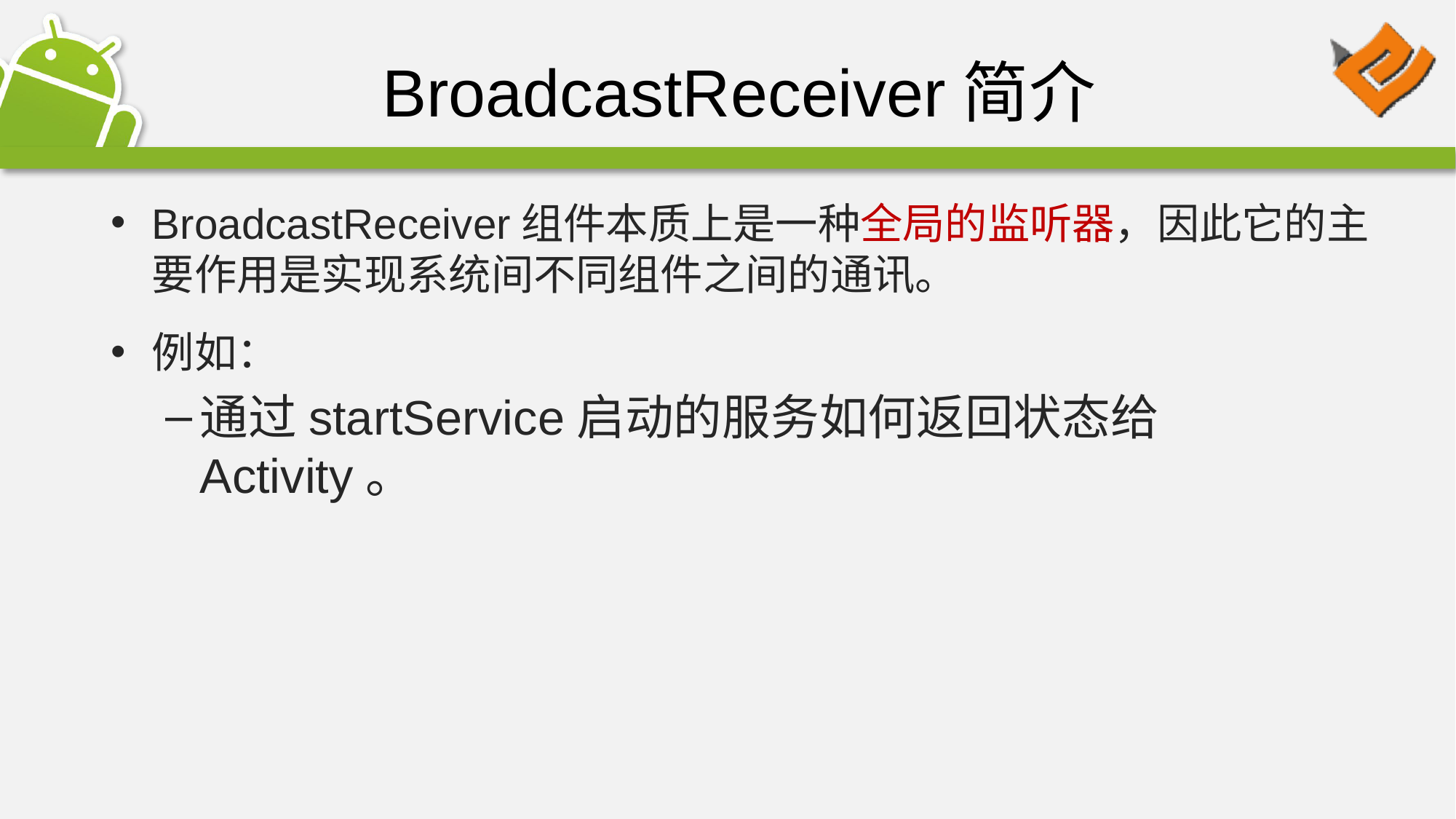

# BroadcastReceiver简介
BroadcastReceiver组件本质上是一种全局的监听器，因此它的主要作用是实现系统间不同组件之间的通讯。
例如：
通过startService启动的服务如何返回状态给Activity。